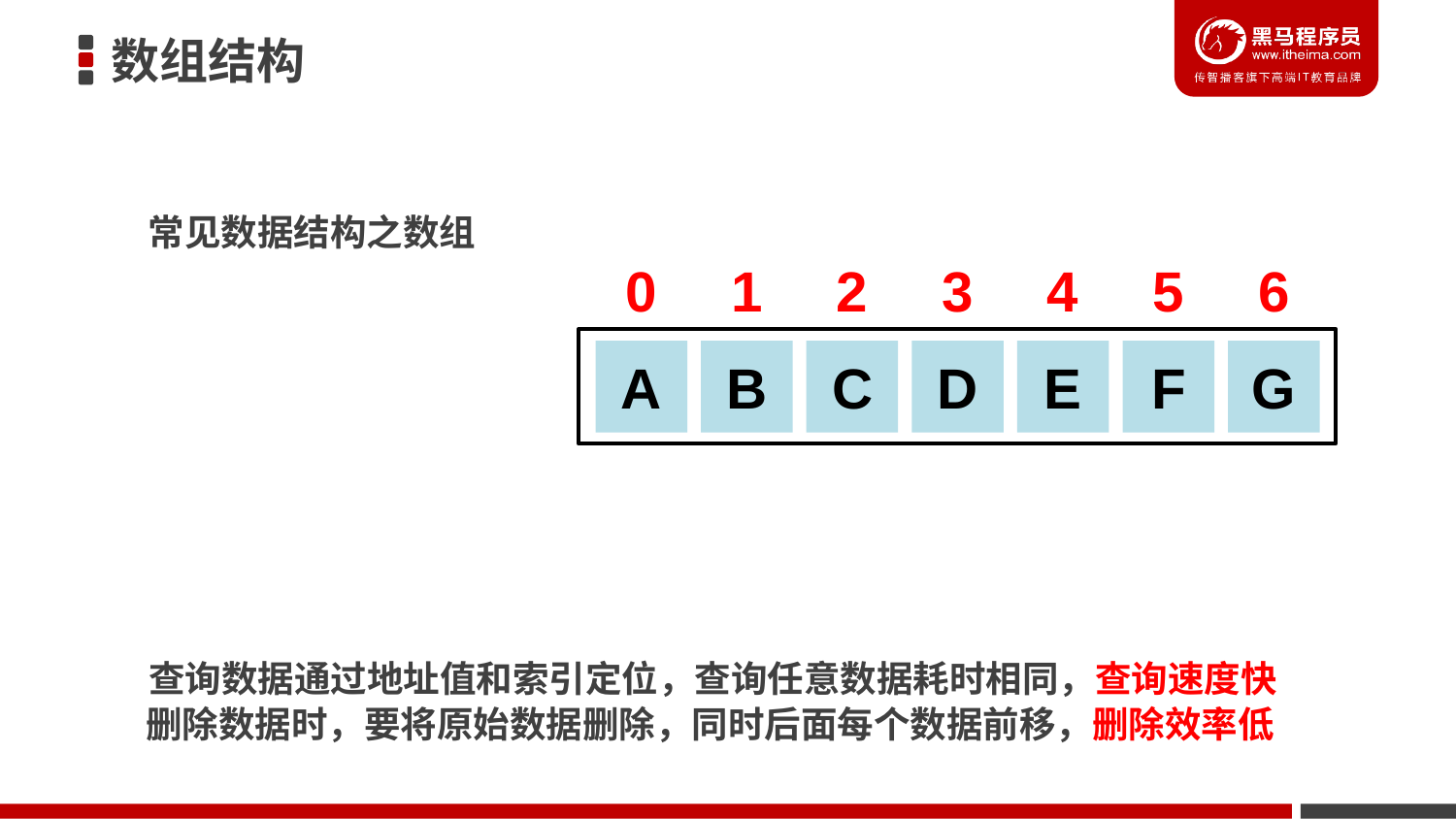

数组结构
常见数据结构之数组
0
1
2
3
4
5
6

A
B
C
D
E
F
G
查询数据通过地址值和索引定位，查询任意数据耗时相同，查询速度快
删除数据时，要将原始数据删除，同时后面每个数据前移，删除效率低